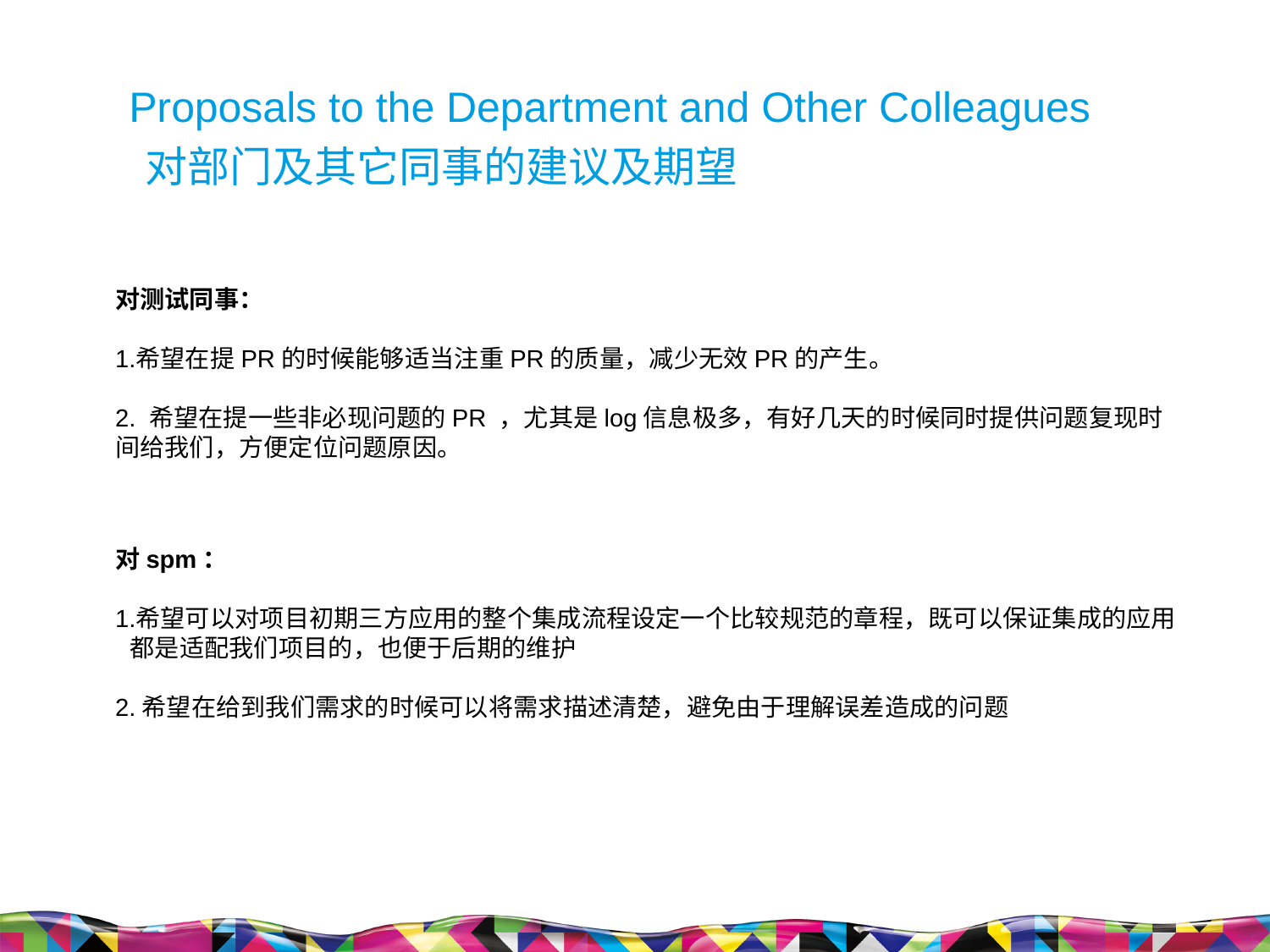

Proposals to the Department and Other Colleagues
对部门及其它同事的建议及期望
对测试同事：

希望在提PR的时候能够适当注重PR的质量，减少无效PR的产生。

2. 希望在提一些非必现问题的PR ，尤其是log信息极多，有好几天的时候同时提供问题复现时间给我们，方便定位问题原因。
对spm：

希望可以对项目初期三方应用的整个集成流程设定一个比较规范的章程，既可以保证集成的应用都是适配我们项目的，也便于后期的维护

2.希望在给到我们需求的时候可以将需求描述清楚，避免由于理解误差造成的问题